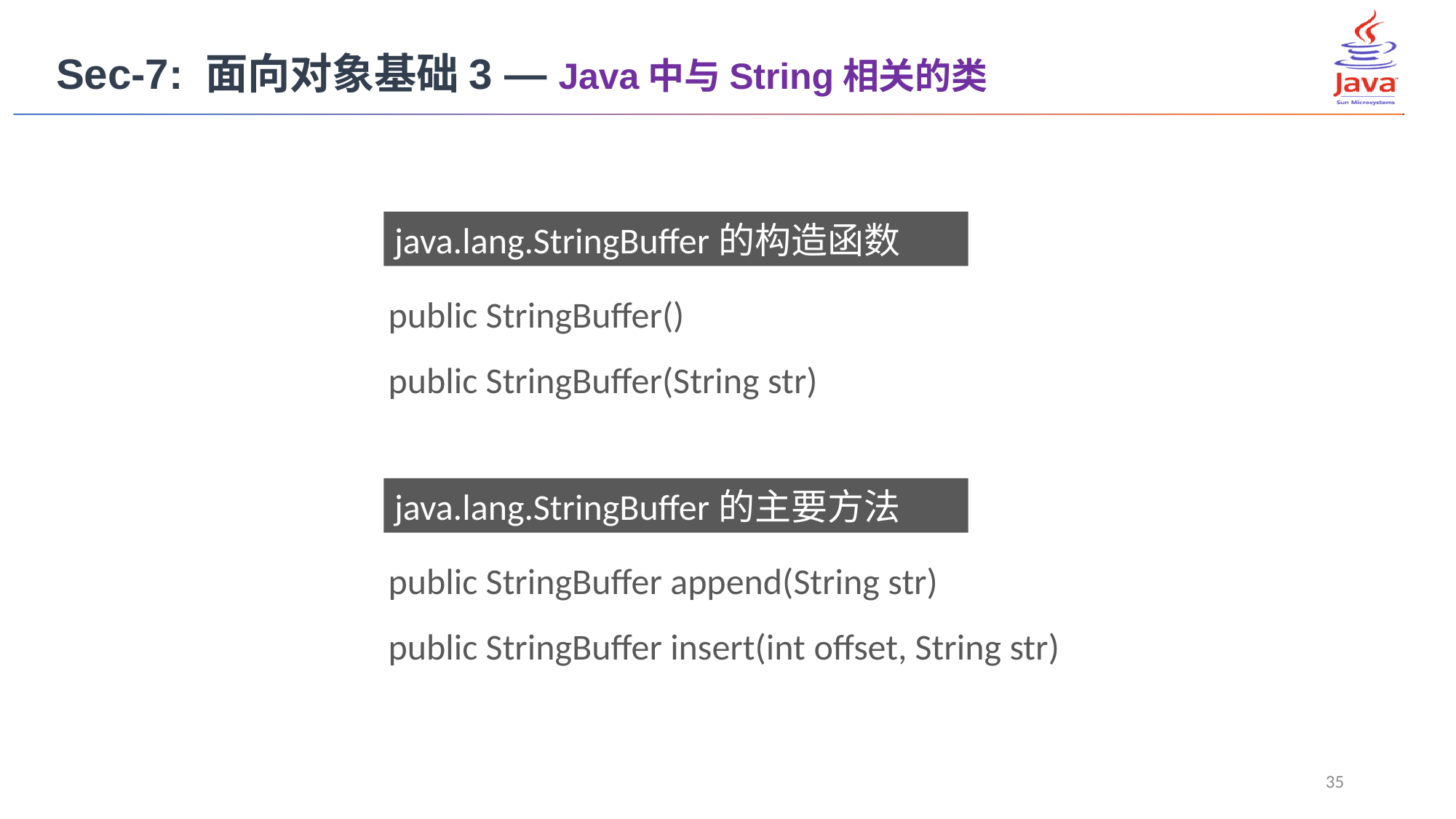

Sec-7: 面向对象基础3 — Java中与String相关的类
java.lang.StringBuffer的构造函数
public StringBuffer()
public StringBuffer(String str)
java.lang.StringBuffer的主要方法
public StringBuffer append(String str)
public StringBuffer insert(int offset, String str)
35